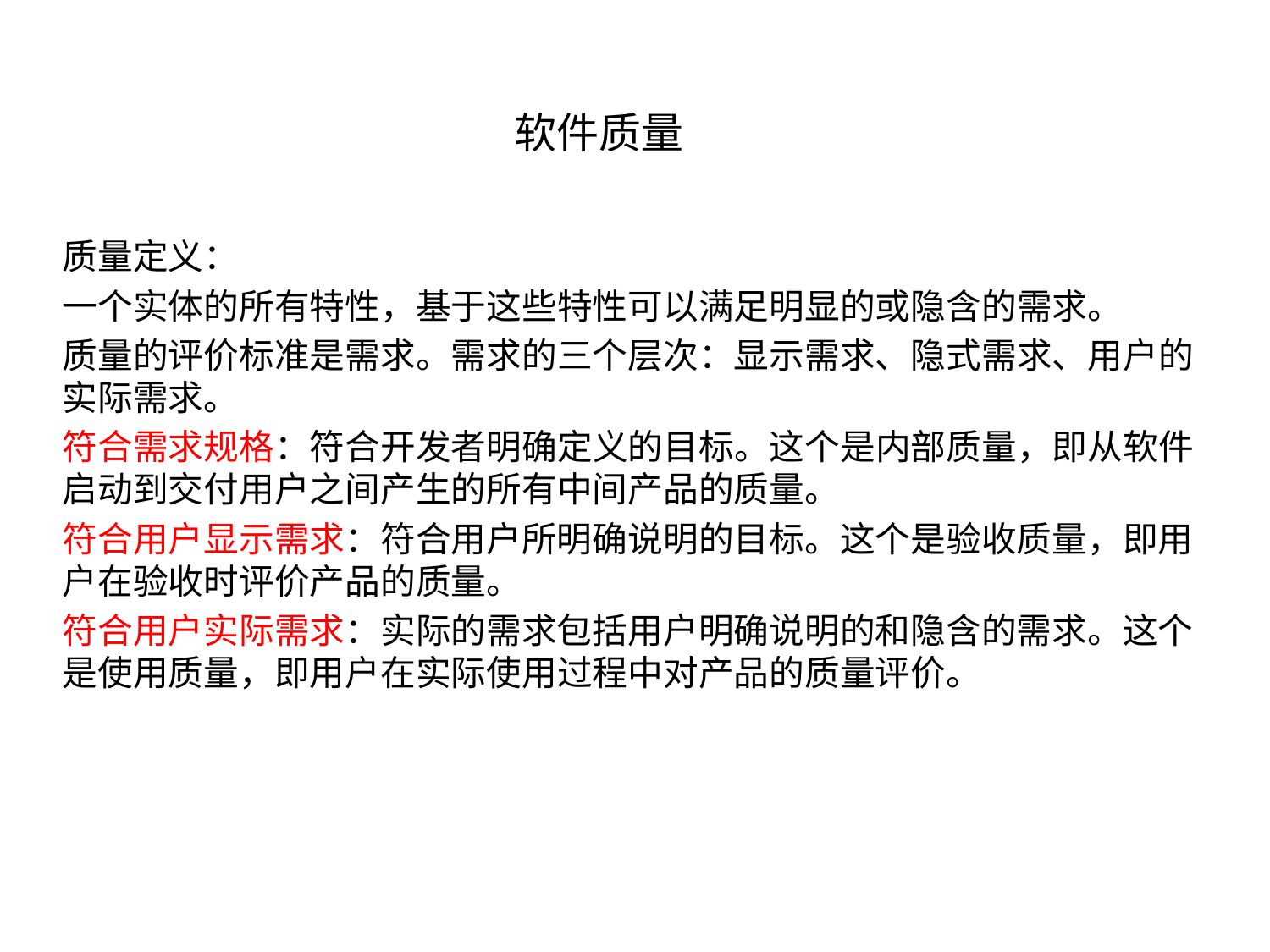

# 软件质量
质量定义：
一个实体的所有特性，基于这些特性可以满足明显的或隐含的需求。
质量的评价标准是需求。需求的三个层次：显示需求、隐式需求、用户的实际需求。
符合需求规格：符合开发者明确定义的目标。这个是内部质量，即从软件启动到交付用户之间产生的所有中间产品的质量。
符合用户显示需求：符合用户所明确说明的目标。这个是验收质量，即用户在验收时评价产品的质量。
符合用户实际需求：实际的需求包括用户明确说明的和隐含的需求。这个是使用质量，即用户在实际使用过程中对产品的质量评价。